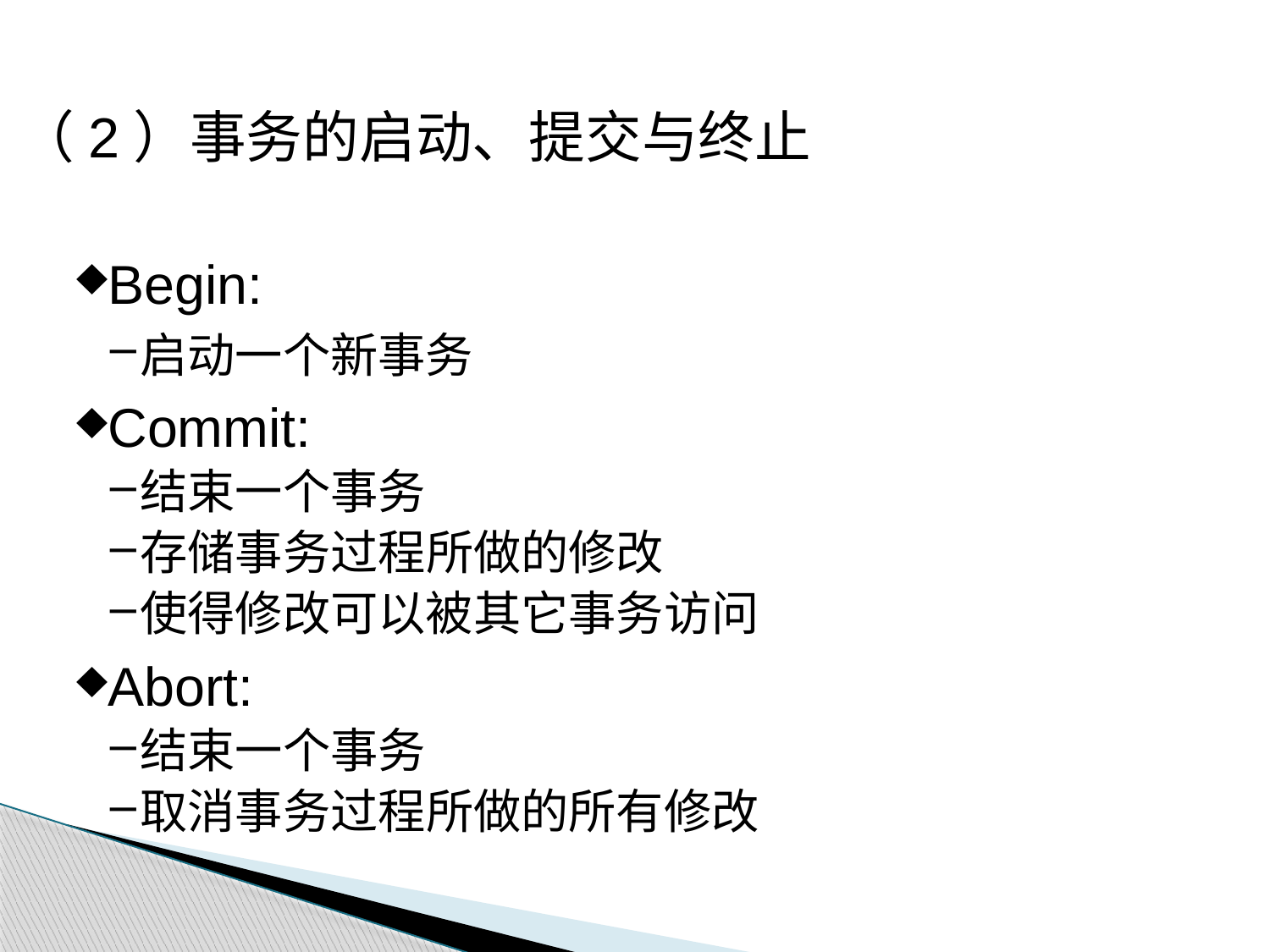

（2）事务的启动、提交与终止
Begin:
启动一个新事务
Commit:
结束一个事务
存储事务过程所做的修改
使得修改可以被其它事务访问
Abort:
结束一个事务
取消事务过程所做的所有修改